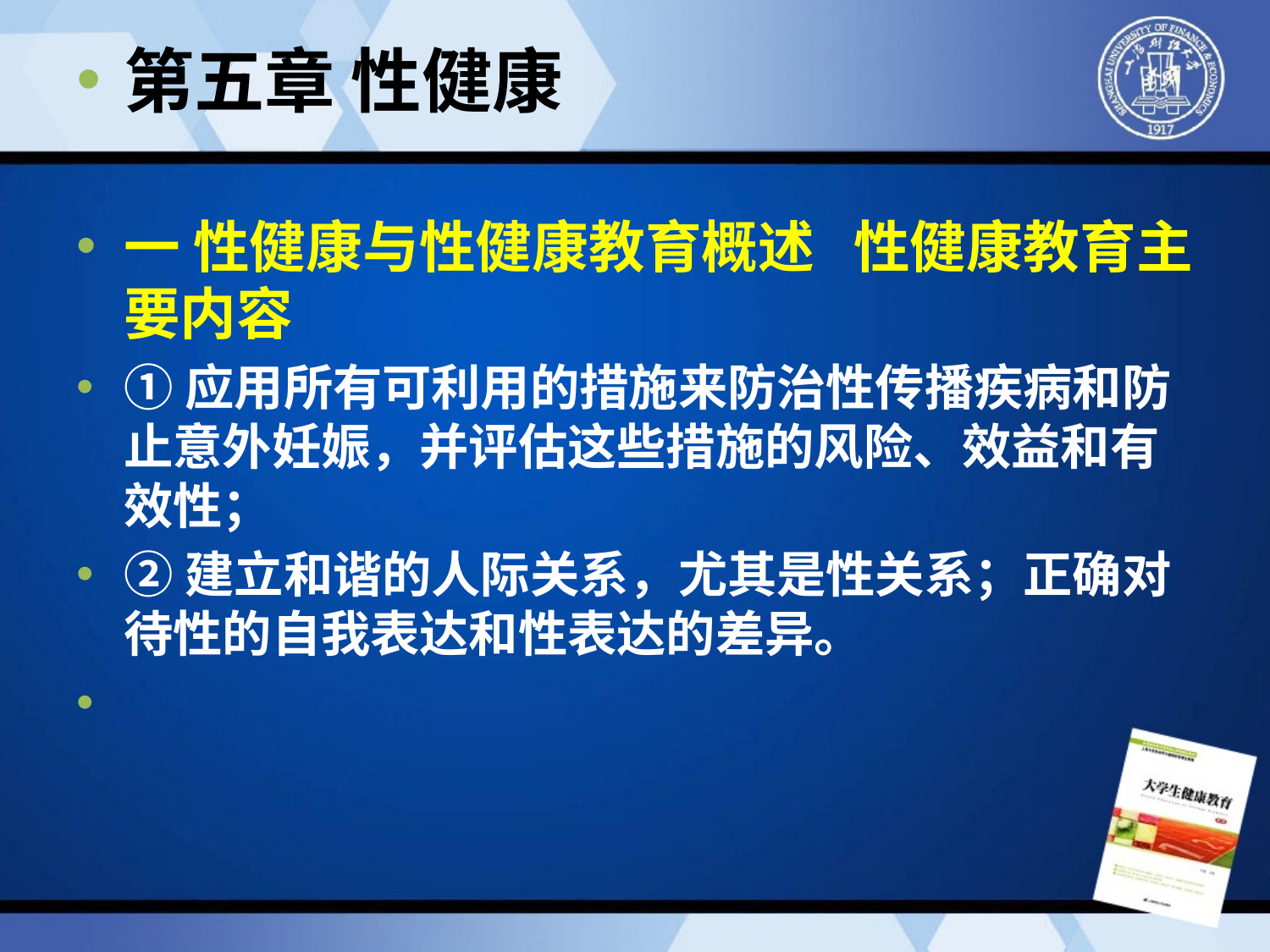

第五章 性健康

一 性健康与性健康教育概述   性健康教育主要内容
①应用所有可利用的措施来防治性传播疾病和防止意外妊娠，并评估这些措施的风险、效益和有效性；
②建立和谐的人际关系，尤其是性关系；正确对待性的自我表达和性表达的差异。